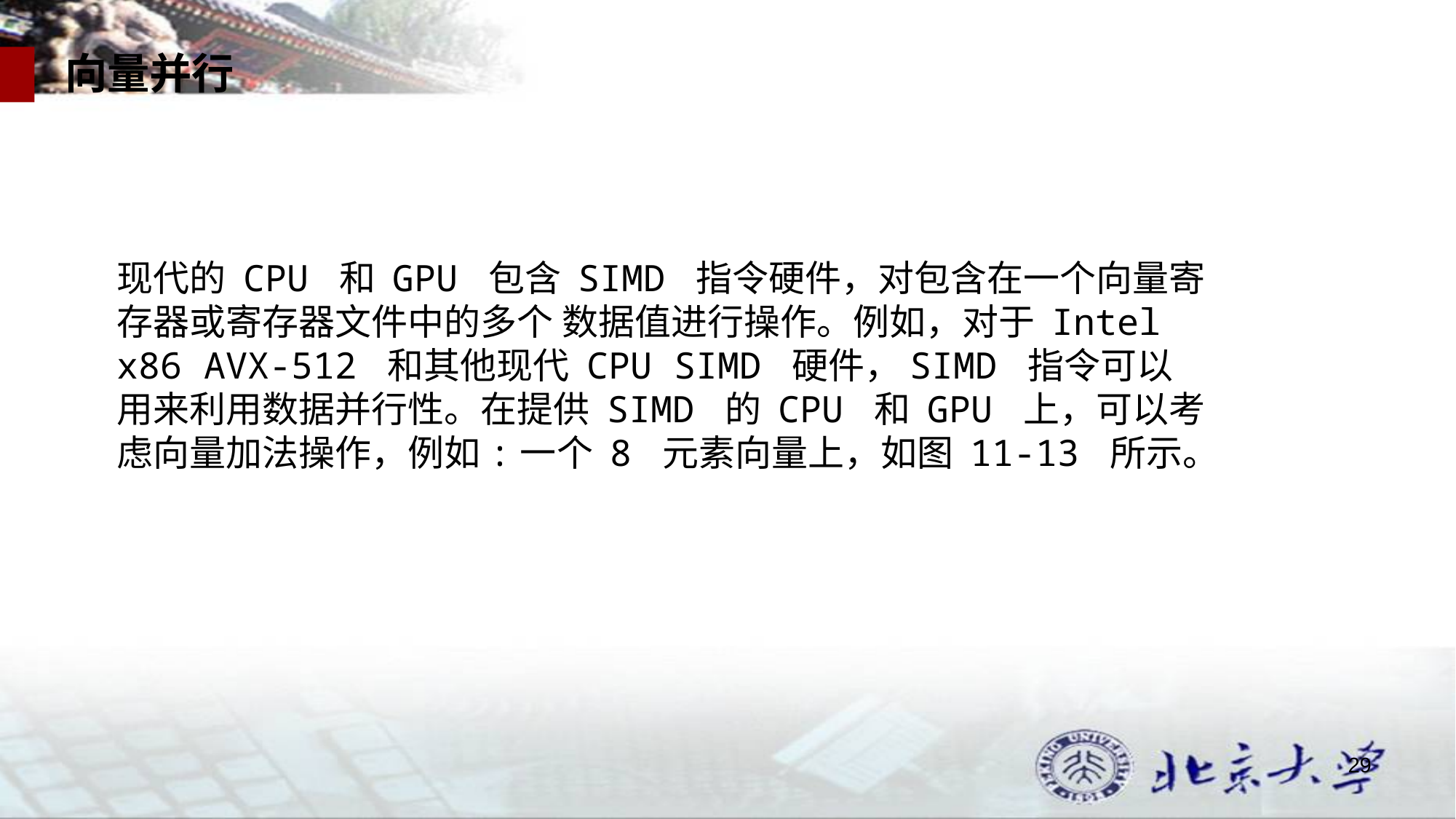

向量并行

现代的 CPU 和 GPU 包含 SIMD 指令硬件，对包含在一个向量寄存器或寄存器文件中的多个 数据值进行操作。例如，对于 Intel x86 AVX-512 和其他现代 CPU SIMD 硬件，SIMD 指令可以 用来利用数据并行性。在提供 SIMD 的 CPU 和 GPU 上，可以考虑向量加法操作，例如:一个 8 元素向量上，如图 11-13 所示。
29